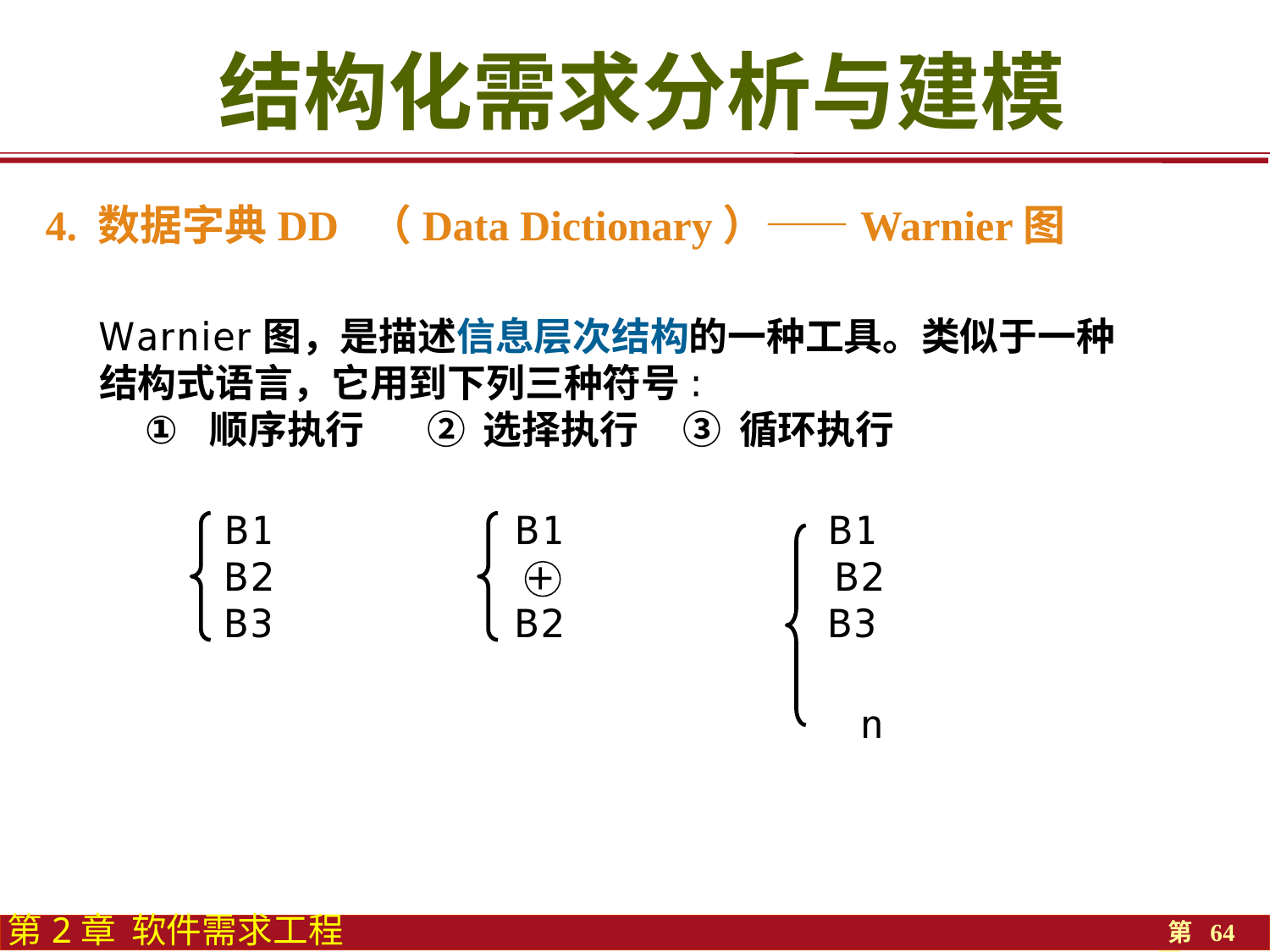

结构化需求分析与建模
4. 数据字典DD  （Data Dictionary）——Warnier图
Warnier图，是描述信息层次结构的一种工具。类似于一种结构式语言，它用到下列三种符号:
    ①  顺序执行       ②  选择执行     ③  循环执行
           B1                     B1                       B1
           B2                      +	                    B2
           B3                     B2                       B3
						n